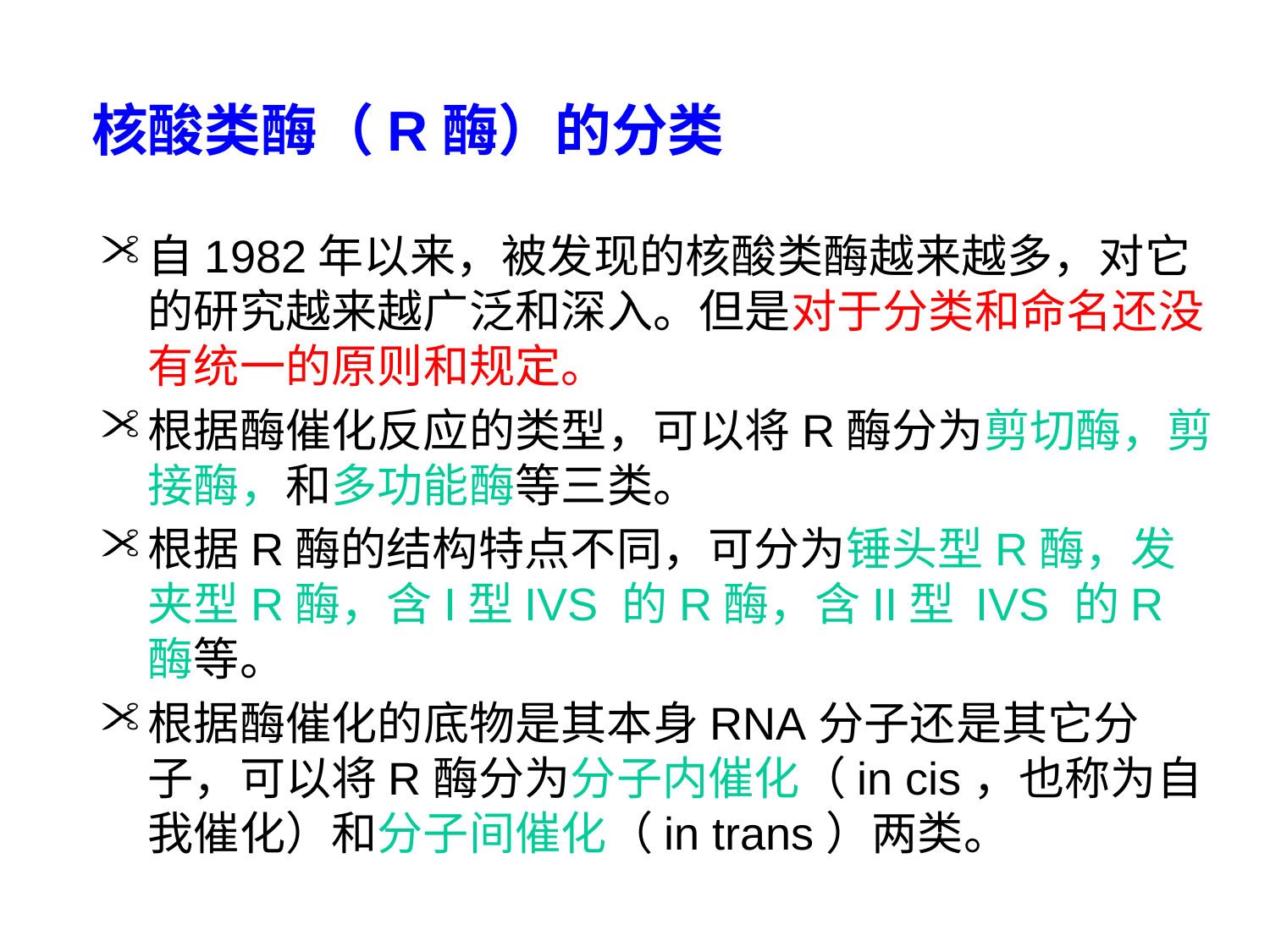

核酸类酶（R酶）的分类
自1982年以来，被发现的核酸类酶越来越多，对它的研究越来越广泛和深入。但是对于分类和命名还没有统一的原则和规定。
根据酶催化反应的类型，可以将R酶分为剪切酶，剪接酶，和多功能酶等三类。
根据R酶的结构特点不同，可分为锤头型R酶，发夹型R酶，含I型IVS 的R酶，含II型 IVS 的R酶等。
根据酶催化的底物是其本身RNA分子还是其它分子，可以将R酶分为分子内催化（in cis，也称为自我催化）和分子间催化（in trans）两类。